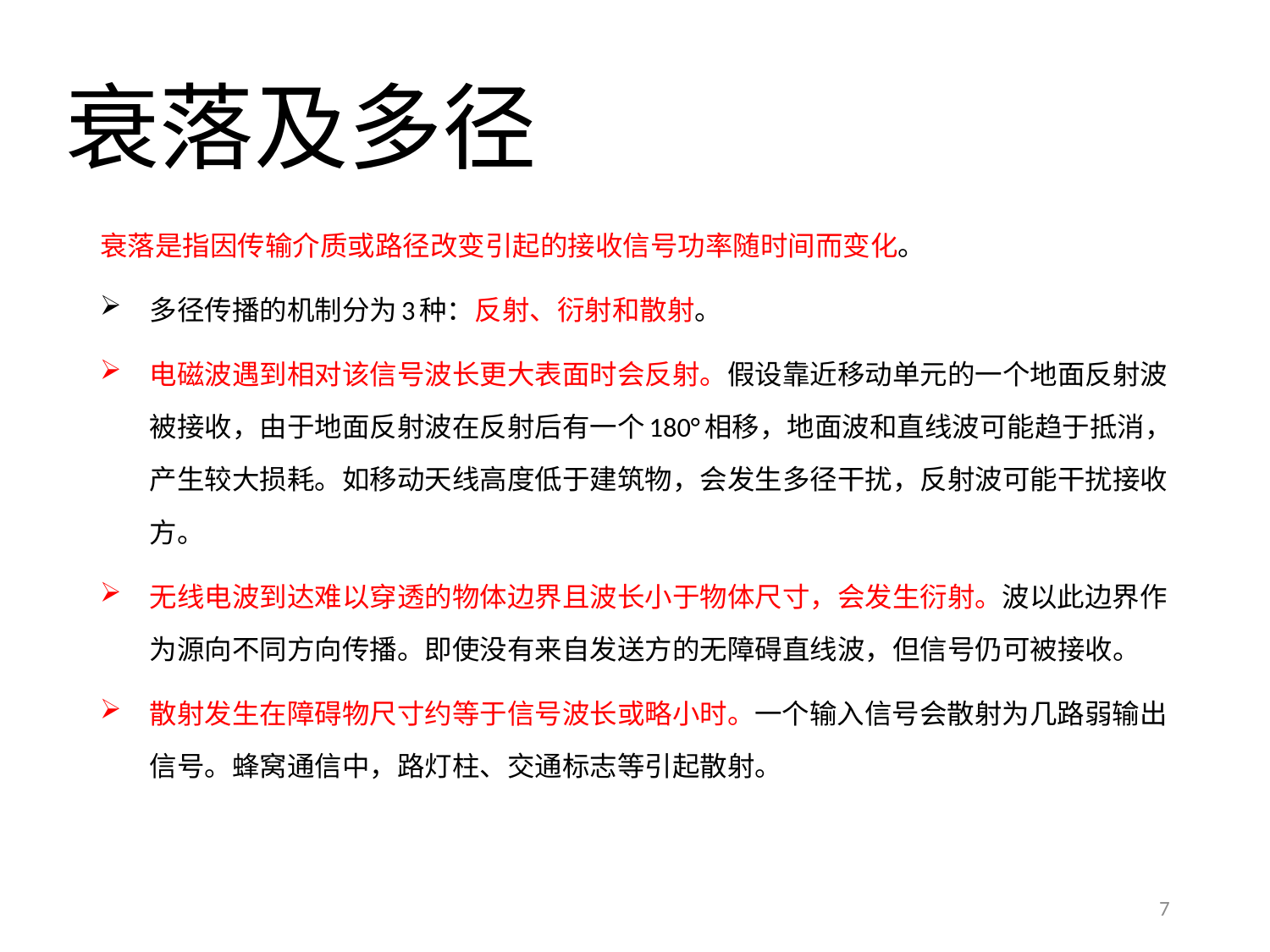

7
# 衰落及多径
衰落是指因传输介质或路径改变引起的接收信号功率随时间而变化。
多径传播的机制分为3种：反射、衍射和散射。
电磁波遇到相对该信号波长更大表面时会反射。假设靠近移动单元的一个地面反射波被接收，由于地面反射波在反射后有一个180°相移，地面波和直线波可能趋于抵消，产生较大损耗。如移动天线高度低于建筑物，会发生多径干扰，反射波可能干扰接收方。
无线电波到达难以穿透的物体边界且波长小于物体尺寸，会发生衍射。波以此边界作为源向不同方向传播。即使没有来自发送方的无障碍直线波，但信号仍可被接收。
散射发生在障碍物尺寸约等于信号波长或略小时。一个输入信号会散射为几路弱输出信号。蜂窝通信中，路灯柱、交通标志等引起散射。